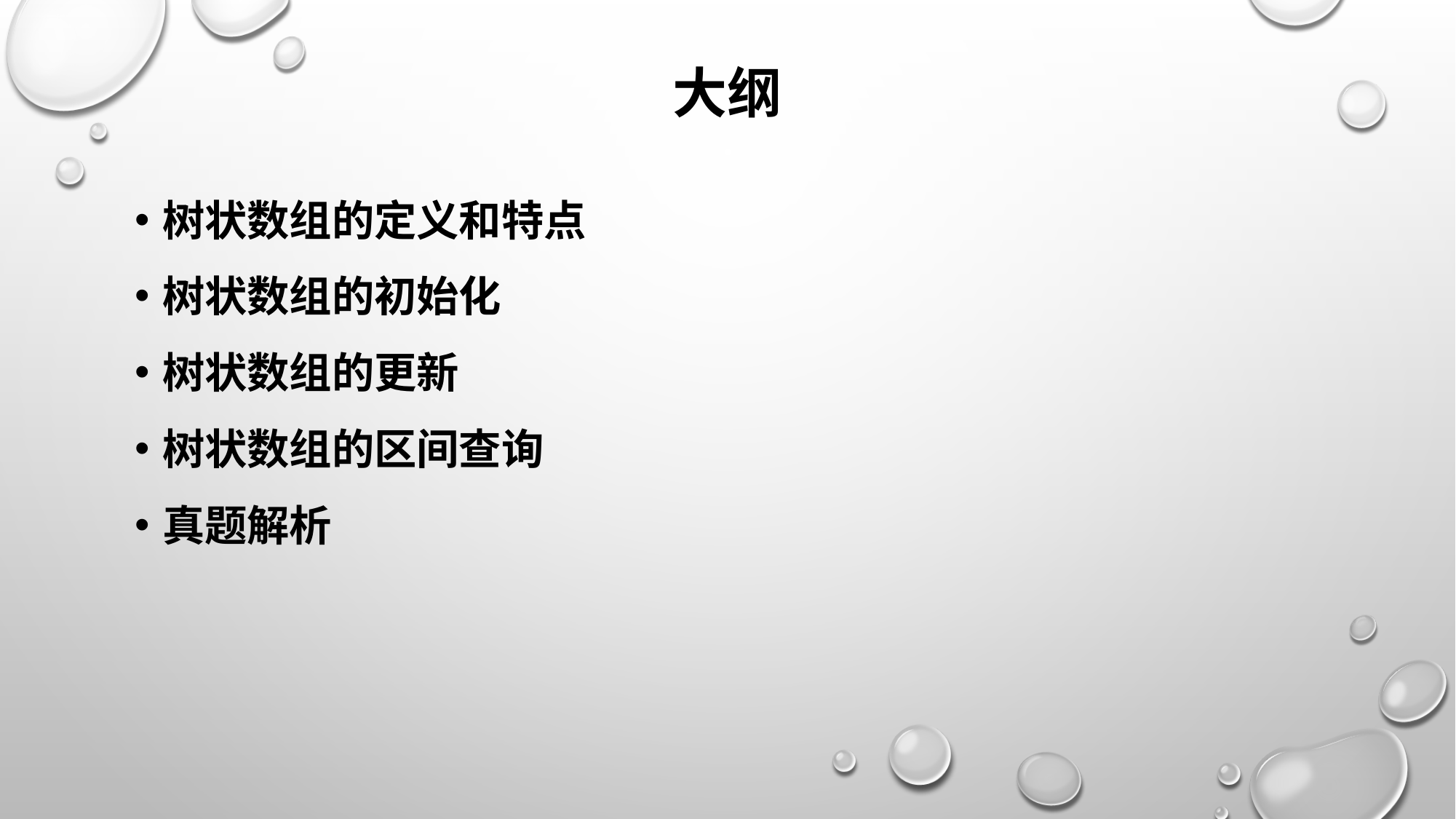

# 大纲
树状数组的定义和特点
树状数组的初始化
树状数组的更新
树状数组的区间查询
真题解析